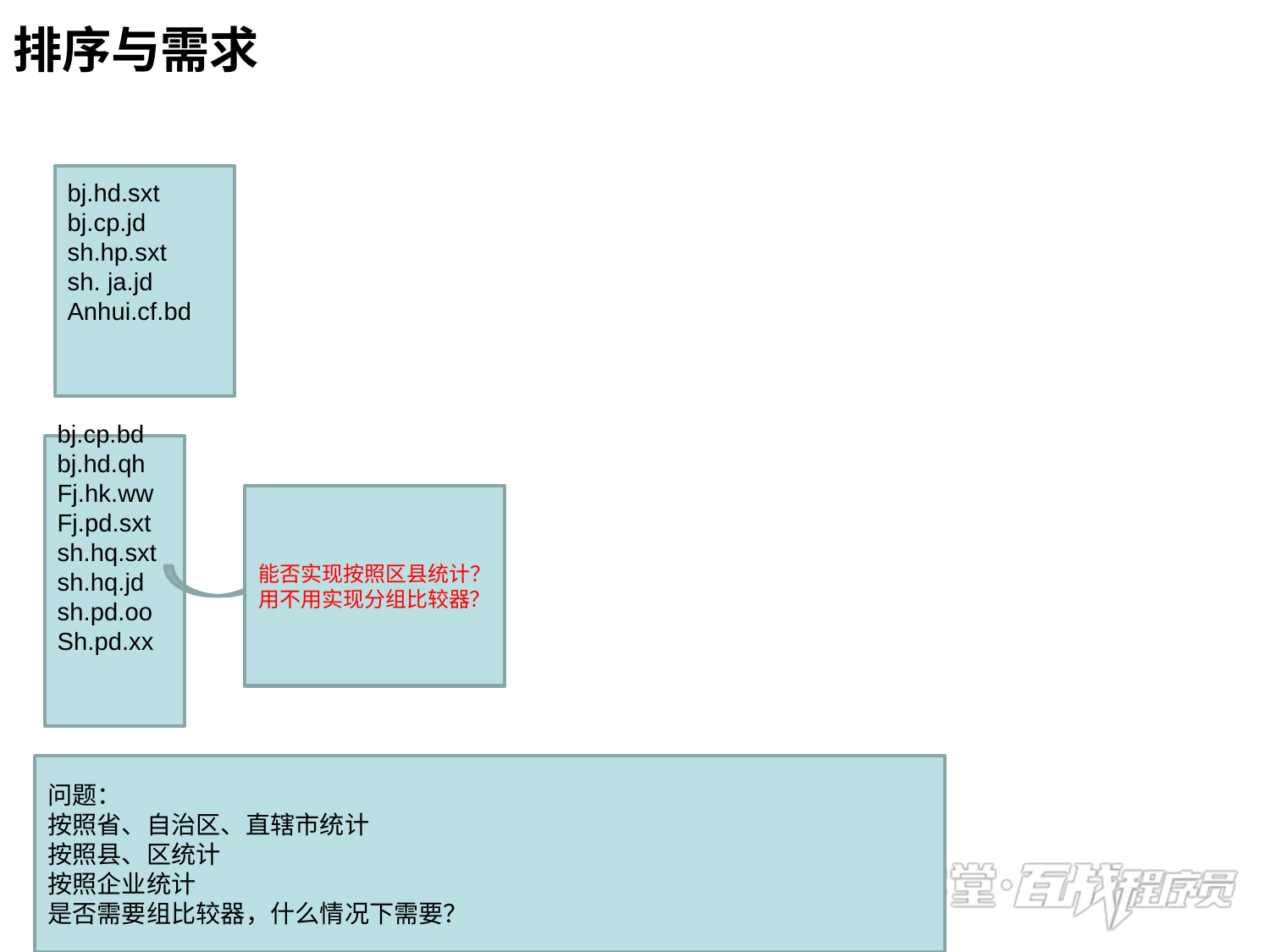

# 排序与需求
bj.hd.sxt
bj.cp.jd
sh.hp.sxt
sh. ja.jd
Anhui.cf.bd

bj.cp.bd
bj.hd.qh
Fj.hk.ww
Fj.pd.sxt
sh.hq.sxt
sh.hq.jd
sh.pd.oo
Sh.pd.xx

能否实现按照区县统计？用不用实现分组比较器？

问题：
按照省、自治区、直辖市统计
按照县、区统计
按照企业统计
是否需要组比较器，什么情况下需要？